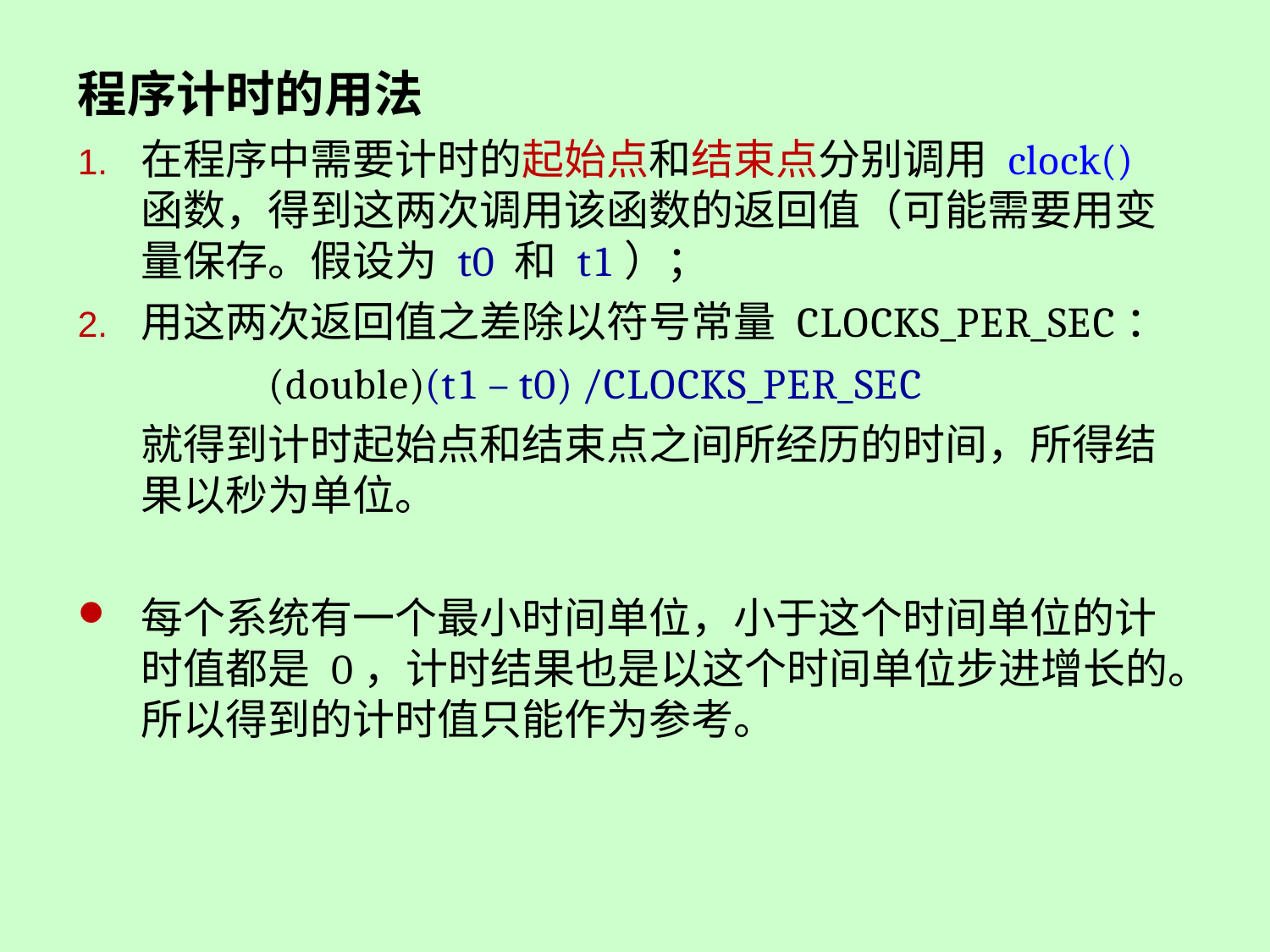

程序计时的用法
在程序中需要计时的起始点和结束点分别调用 clock() 函数，得到这两次调用该函数的返回值（可能需要用变量保存。假设为 t0 和 t1）；
用这两次返回值之差除以符号常量 CLOCKS_PER_SEC：
		(double)(t1 – t0) /CLOCKS_PER_SEC
	就得到计时起始点和结束点之间所经历的时间，所得结果以秒为单位。

每个系统有一个最小时间单位，小于这个时间单位的计时值都是 0，计时结果也是以这个时间单位步进增长的。所以得到的计时值只能作为参考。
46